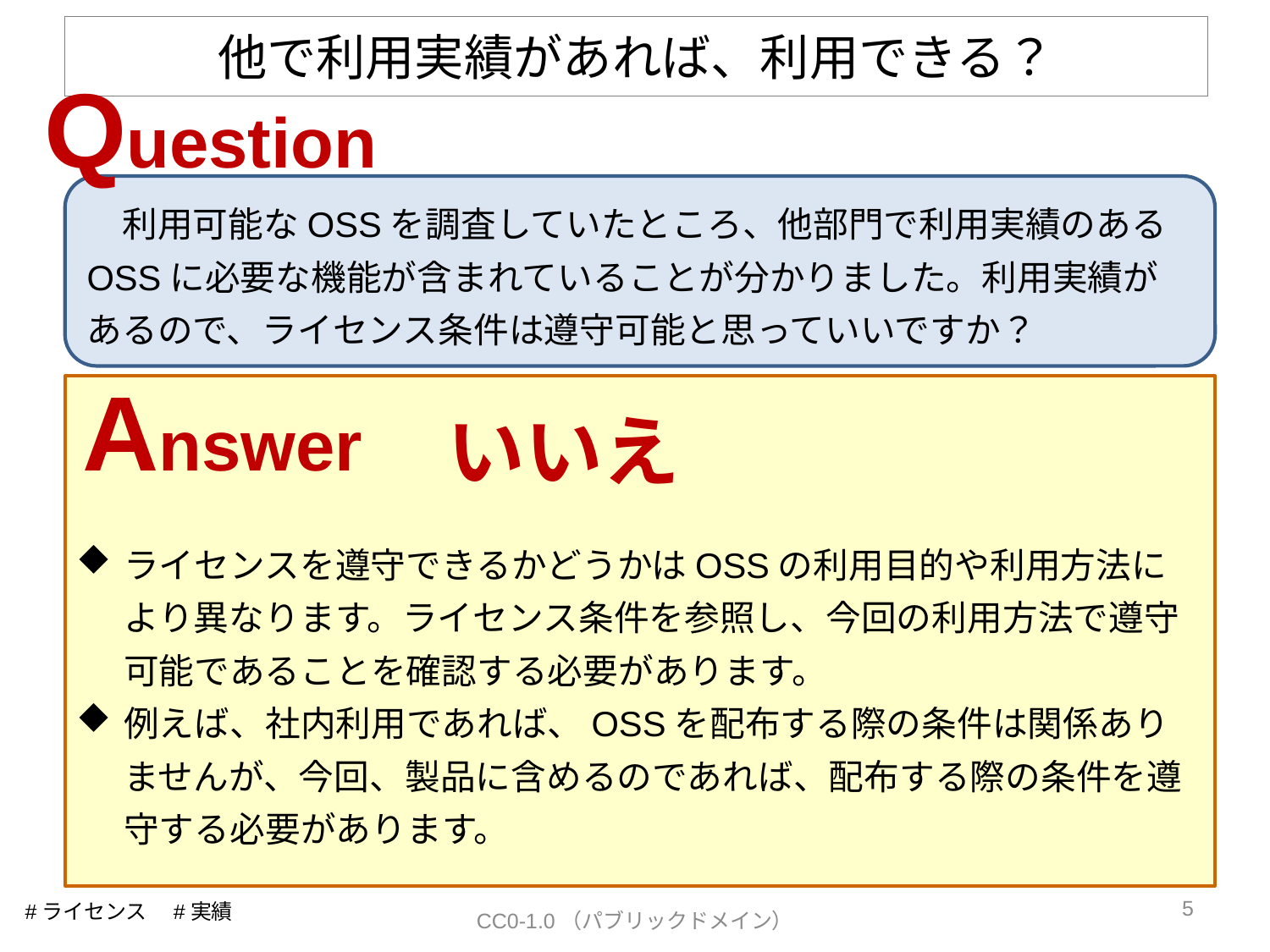

# 他で利用実績があれば、利用できる？
Question
　利用可能なOSSを調査していたところ、他部門で利用実績のあるOSSに必要な機能が含まれていることが分かりました。利用実績があるので、ライセンス条件は遵守可能と思っていいですか？
Answer

いいえ
ライセンスを遵守できるかどうかはOSSの利用目的や利用方法により異なります。ライセンス条件を参照し、今回の利用方法で遵守可能であることを確認する必要があります。
例えば、社内利用であれば、OSSを配布する際の条件は関係ありませんが、今回、製品に含めるのであれば、配布する際の条件を遵守する必要があります。

5
#ライセンス　#実績
CC0-1.0（パブリックドメイン）